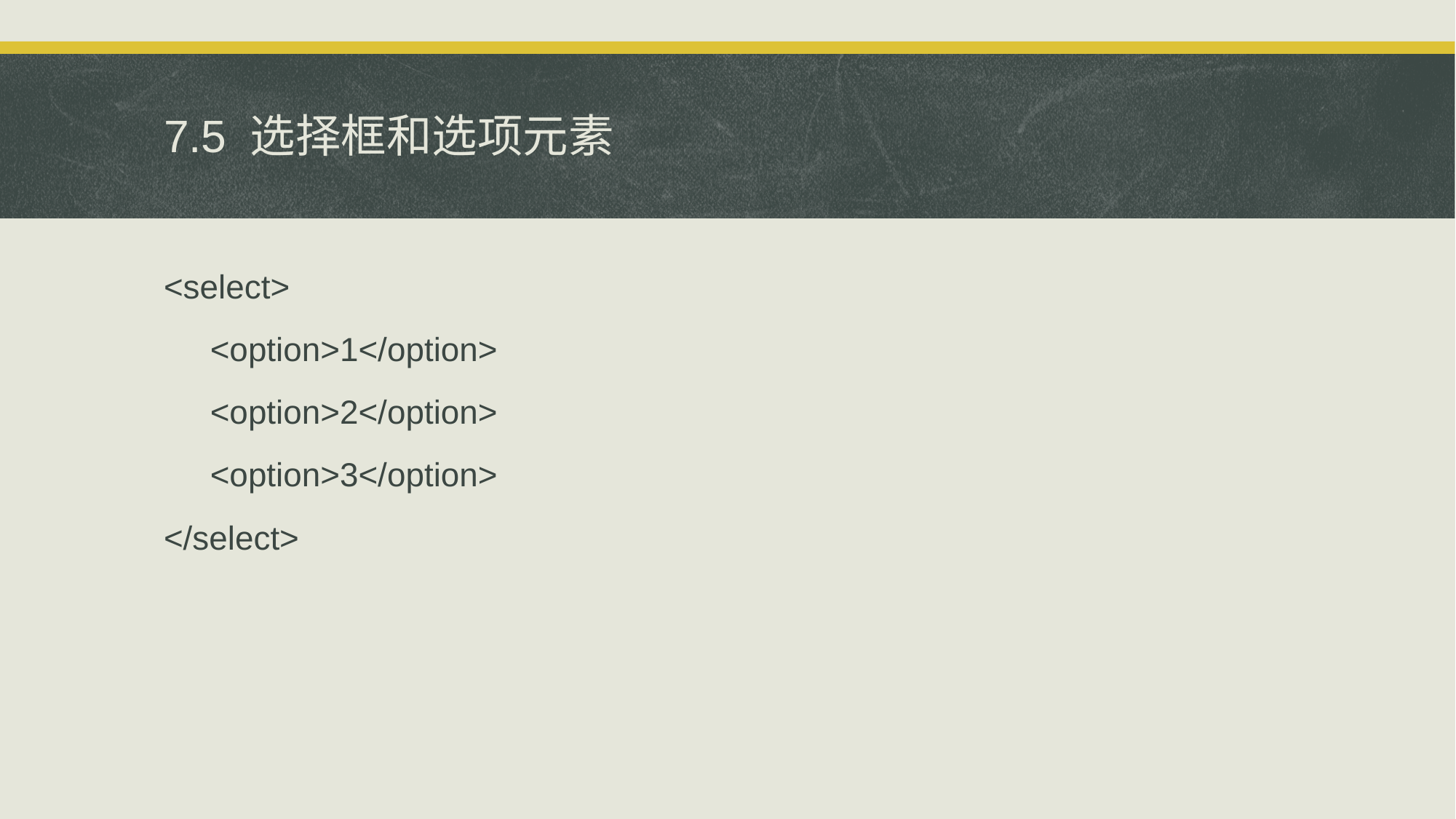

# 7.5 选择框和选项元素
<select>
     <option>1</option>
     <option>2</option>
     <option>3</option>
</select>